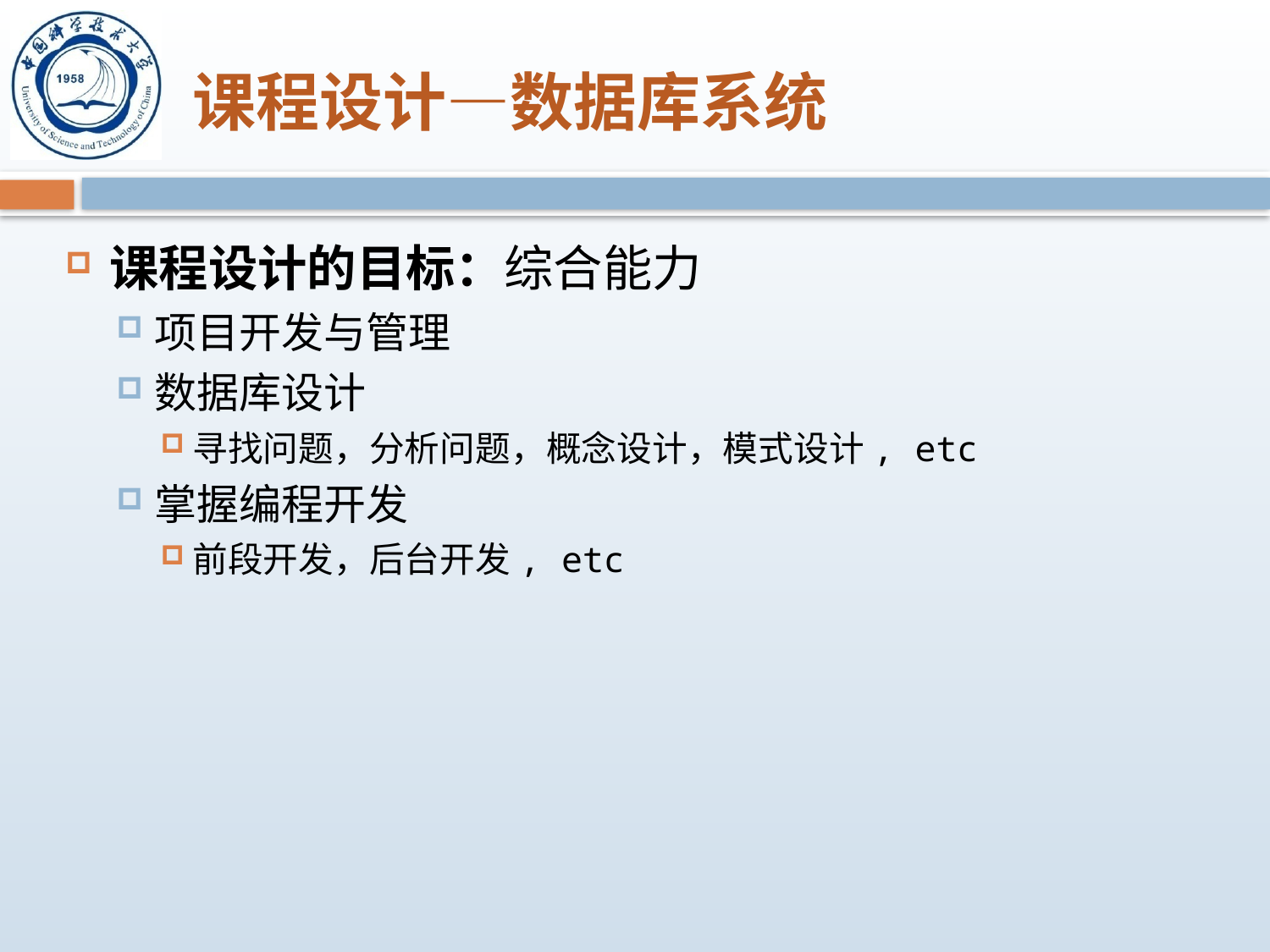

# 课程设计—数据库系统
课程设计的目标：综合能力
项目开发与管理
数据库设计
寻找问题，分析问题，概念设计，模式设计, etc
掌握编程开发
前段开发，后台开发, etc